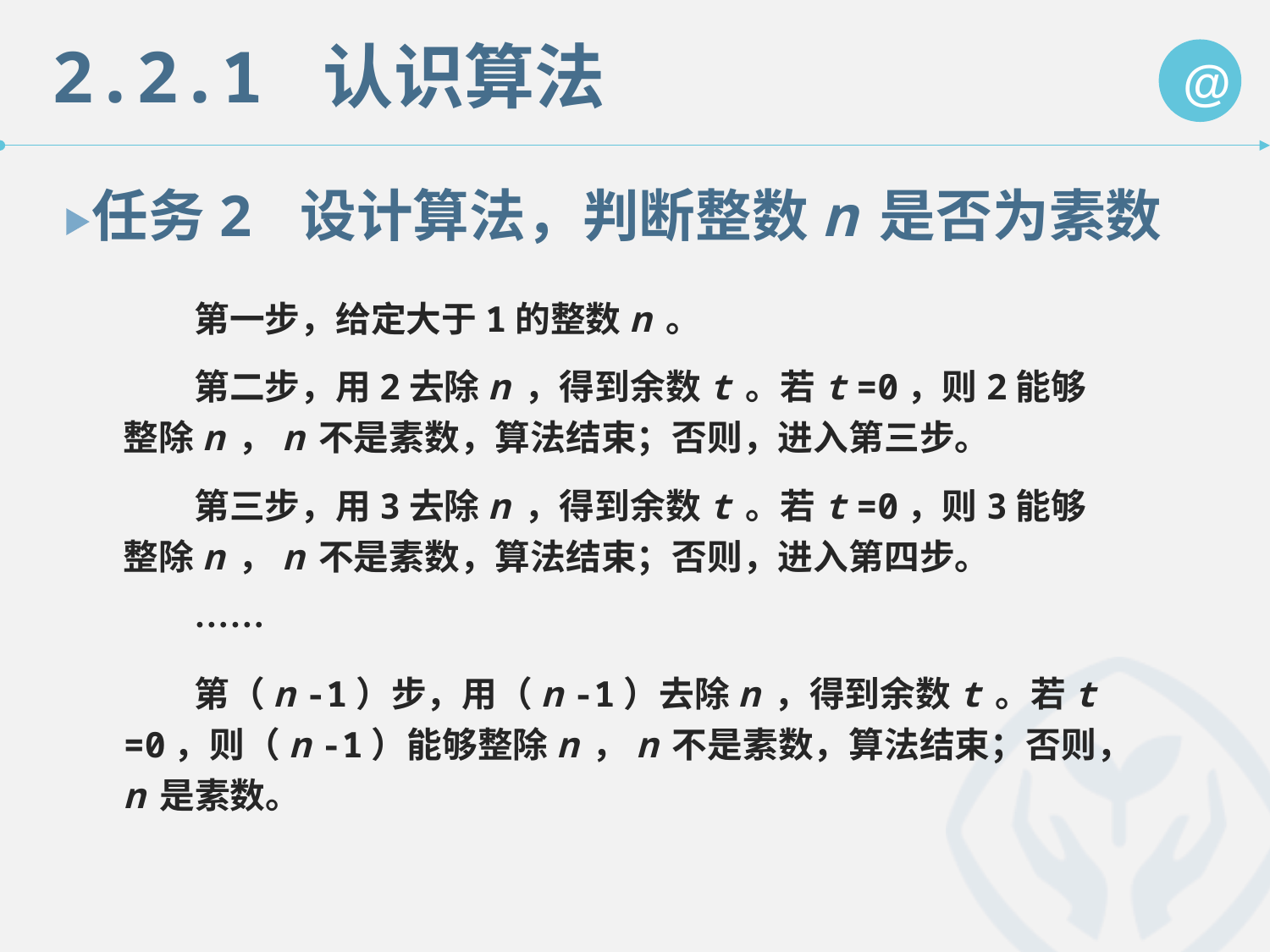

任务2 设计算法，判断整数n 是否为素数

　　第一步，给定大于1的整数n 。
　　第二步，用2去除n ，得到余数t 。若t =0，则2能够整除n ，n 不是素数，算法结束；否则，进入第三步。
　　第三步，用3去除n ，得到余数t 。若t =0，则3能够整除n ，n 不是素数，算法结束；否则，进入第四步。
　　……
　　第（n -1）步，用（n -1）去除n ，得到余数t 。若t =0，则（n -1）能够整除n ，n 不是素数，算法结束；否则，n 是素数。